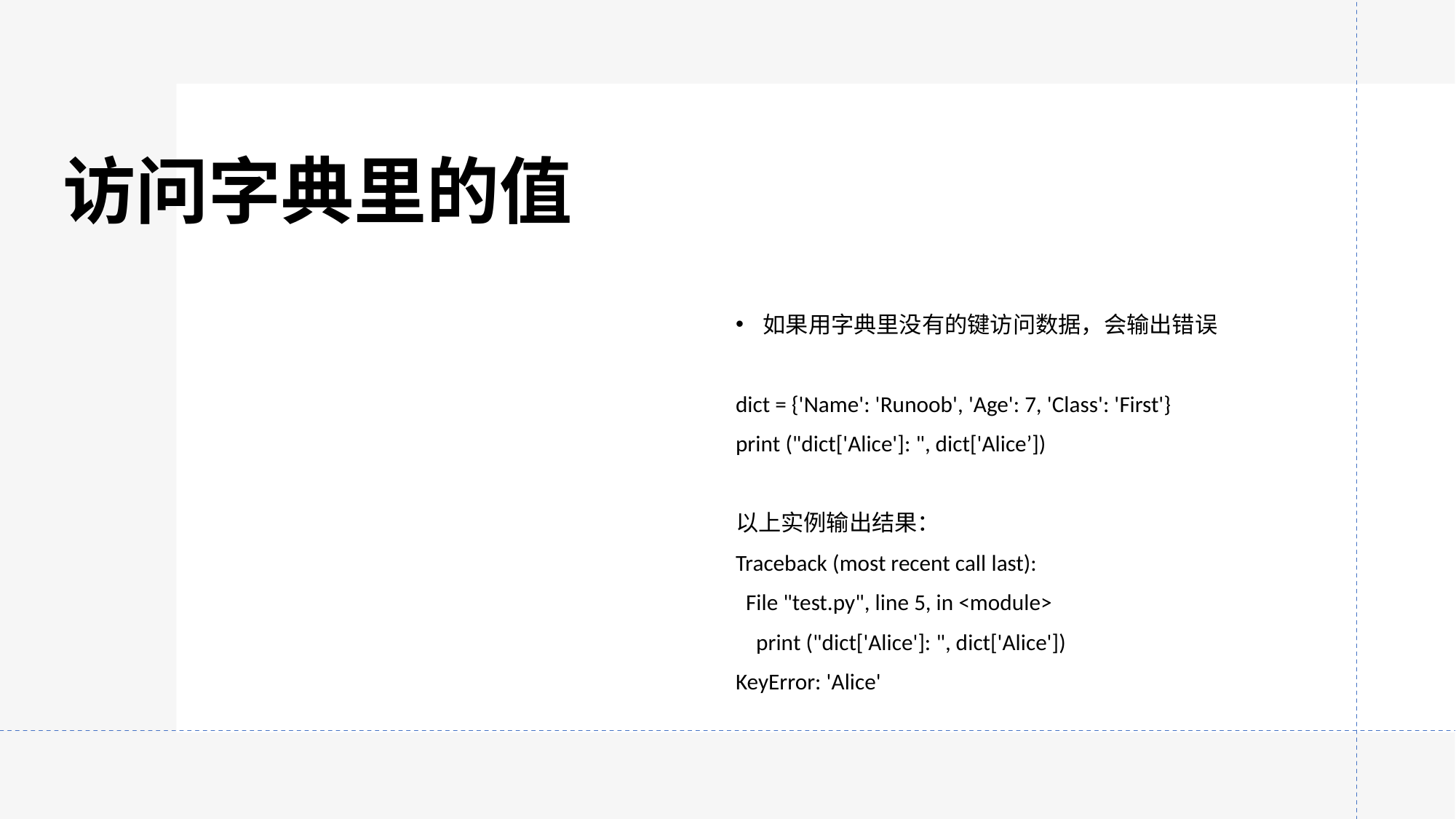

# 访问字典里的值
如果用字典里没有的键访问数据，会输出错误

dict = {'Name': 'Runoob', 'Age': 7, 'Class': 'First'}
print ("dict['Alice']: ", dict['Alice’])

以上实例输出结果：
Traceback (most recent call last):
  File "test.py", line 5, in <module>
    print ("dict['Alice']: ", dict['Alice'])
KeyError: 'Alice'